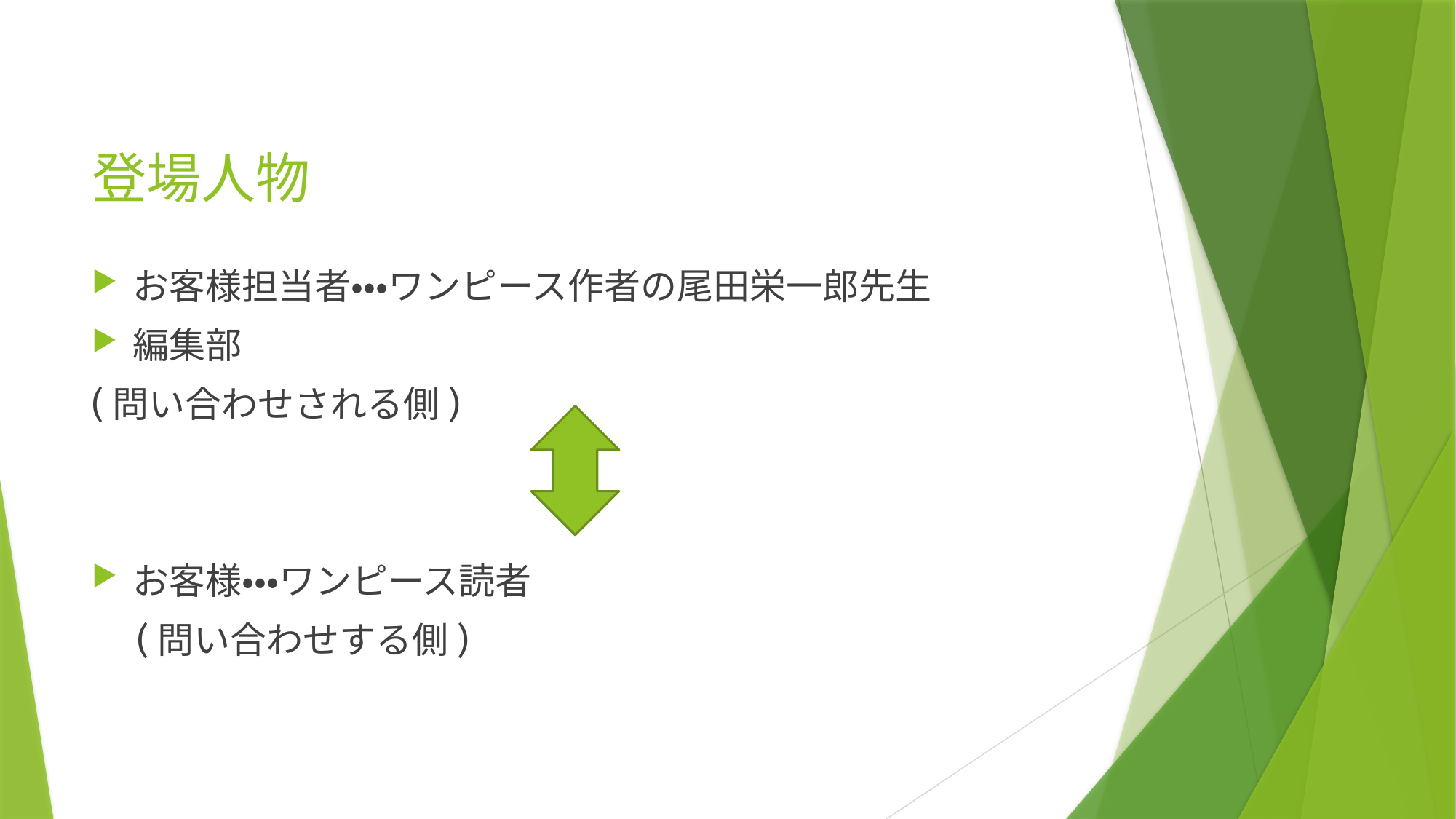

# 登場人物
お客様担当者・・・ワンピース作者の尾田栄一郎先生
編集部
(問い合わせされる側)

お客様・・・ワンピース読者
　(問い合わせする側)